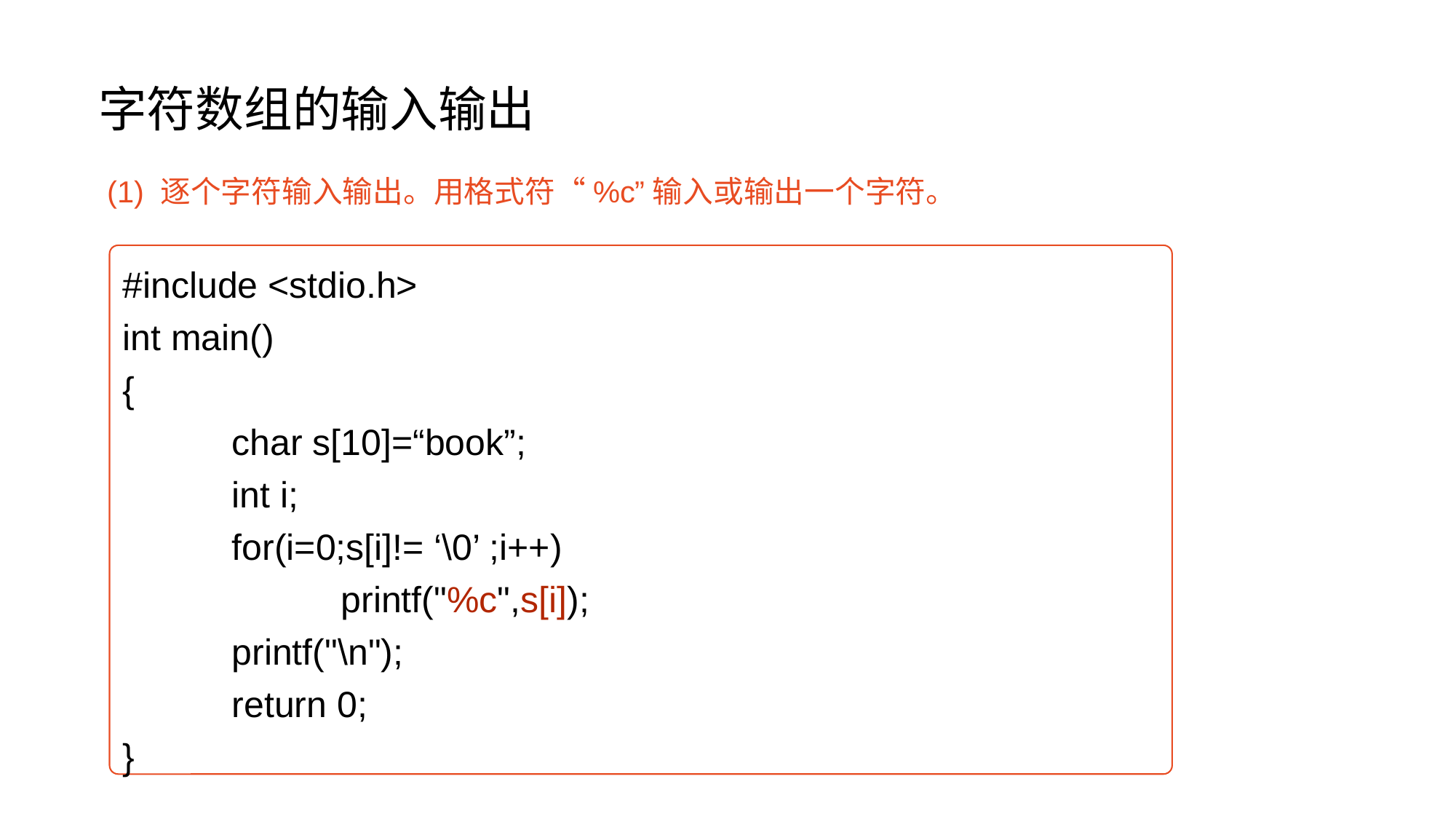

# 字符数组的输入输出
(1) 逐个字符输入输出。用格式符“%c”输入或输出一个字符。
#include <stdio.h>
int main()
{
	char s[10]=“book”;
	int i;
	for(i=0;s[i]!= ‘\0’ ;i++)
		printf("%c",s[i]);
	printf("\n");
	return 0;
}